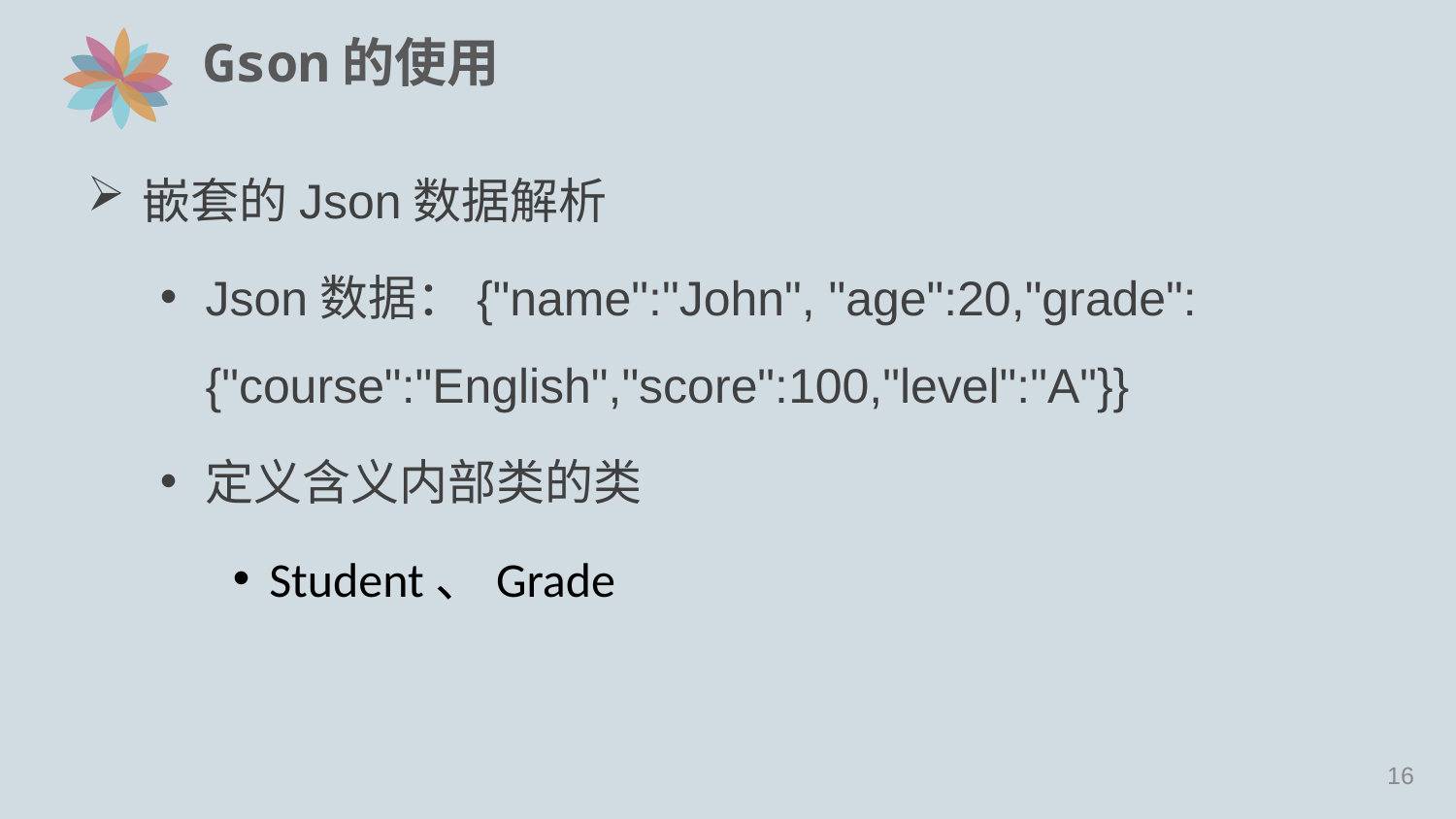

# Gson的使用
嵌套的Json数据解析
Json数据：{"name":"John", "age":20,"grade":{"course":"English","score":100,"level":"A"}}
定义含义内部类的类
Student、Grade

16